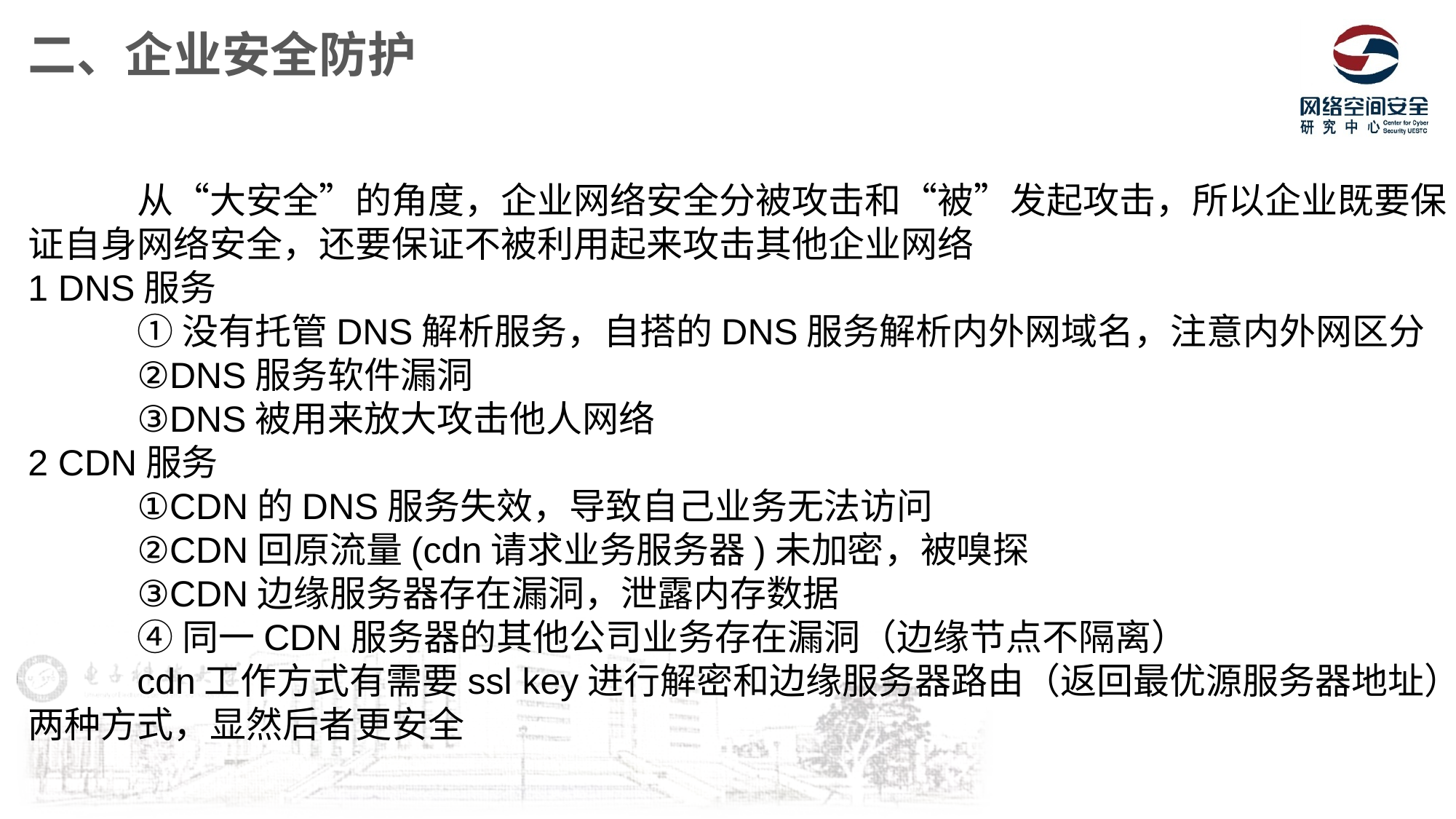

二、企业安全防护
	从“大安全”的角度，企业网络安全分被攻击和“被”发起攻击，所以企业既要保证自身网络安全，还要保证不被利用起来攻击其他企业网络
1 DNS服务
	①没有托管DNS解析服务，自搭的DNS服务解析内外网域名，注意内外网区分
	②DNS服务软件漏洞
	③DNS被用来放大攻击他人网络
2 CDN服务
	①CDN的DNS服务失效，导致自己业务无法访问
	②CDN回原流量(cdn请求业务服务器)未加密，被嗅探
	③CDN边缘服务器存在漏洞，泄露内存数据
	④同一CDN服务器的其他公司业务存在漏洞（边缘节点不隔离）
	cdn工作方式有需要ssl key进行解密和边缘服务器路由（返回最优源服务器地址）两种方式，显然后者更安全